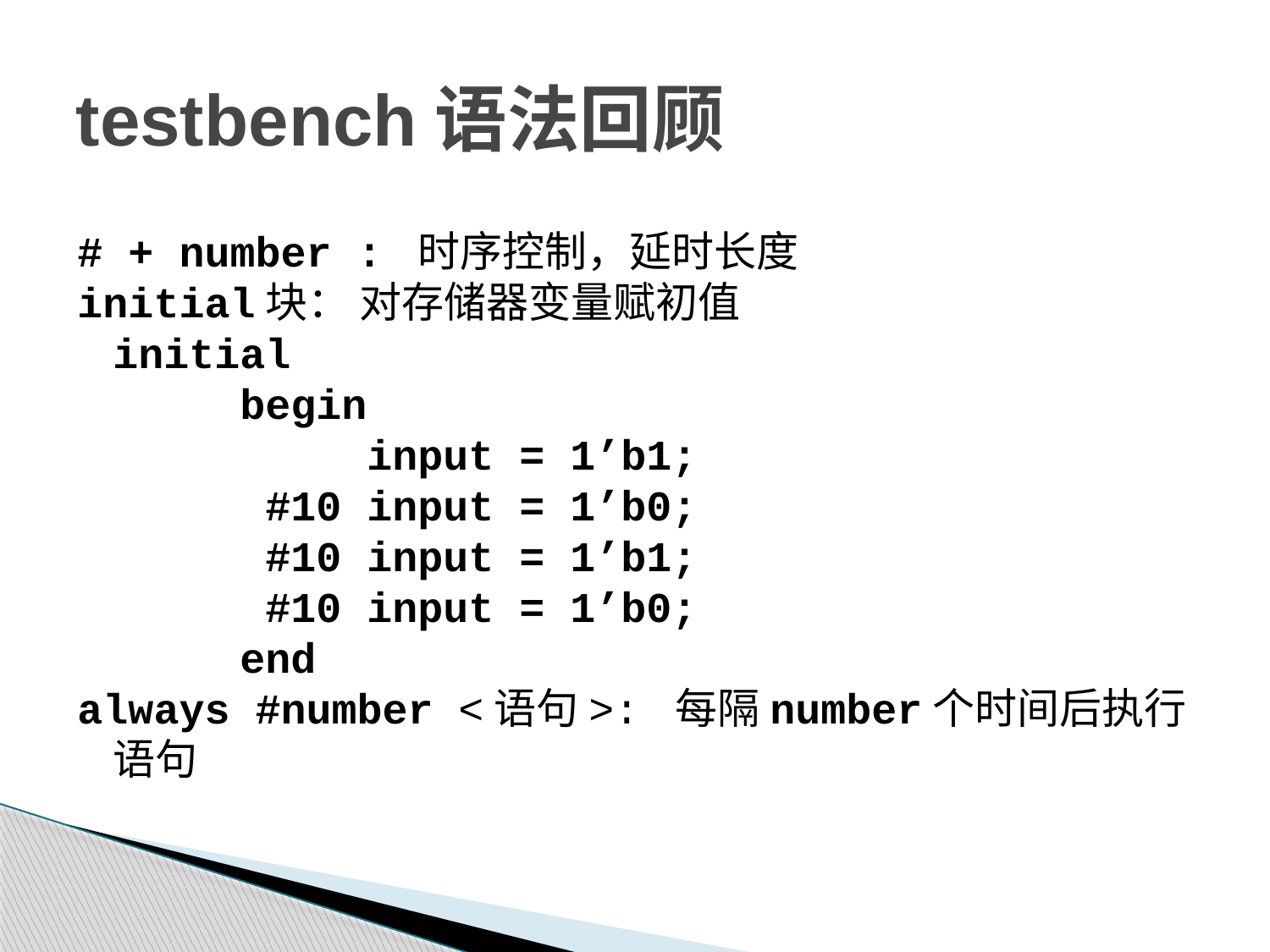

# testbench语法回顾
# + number : 时序控制，延时长度
initial块： 对存储器变量赋初值
	initial
		begin
			input = 1’b1;
		 #10	input = 1’b0;
		 #10	input = 1’b1;
		 #10	input = 1’b0;
		end
always #number <语句>: 每隔number个时间后执行语句